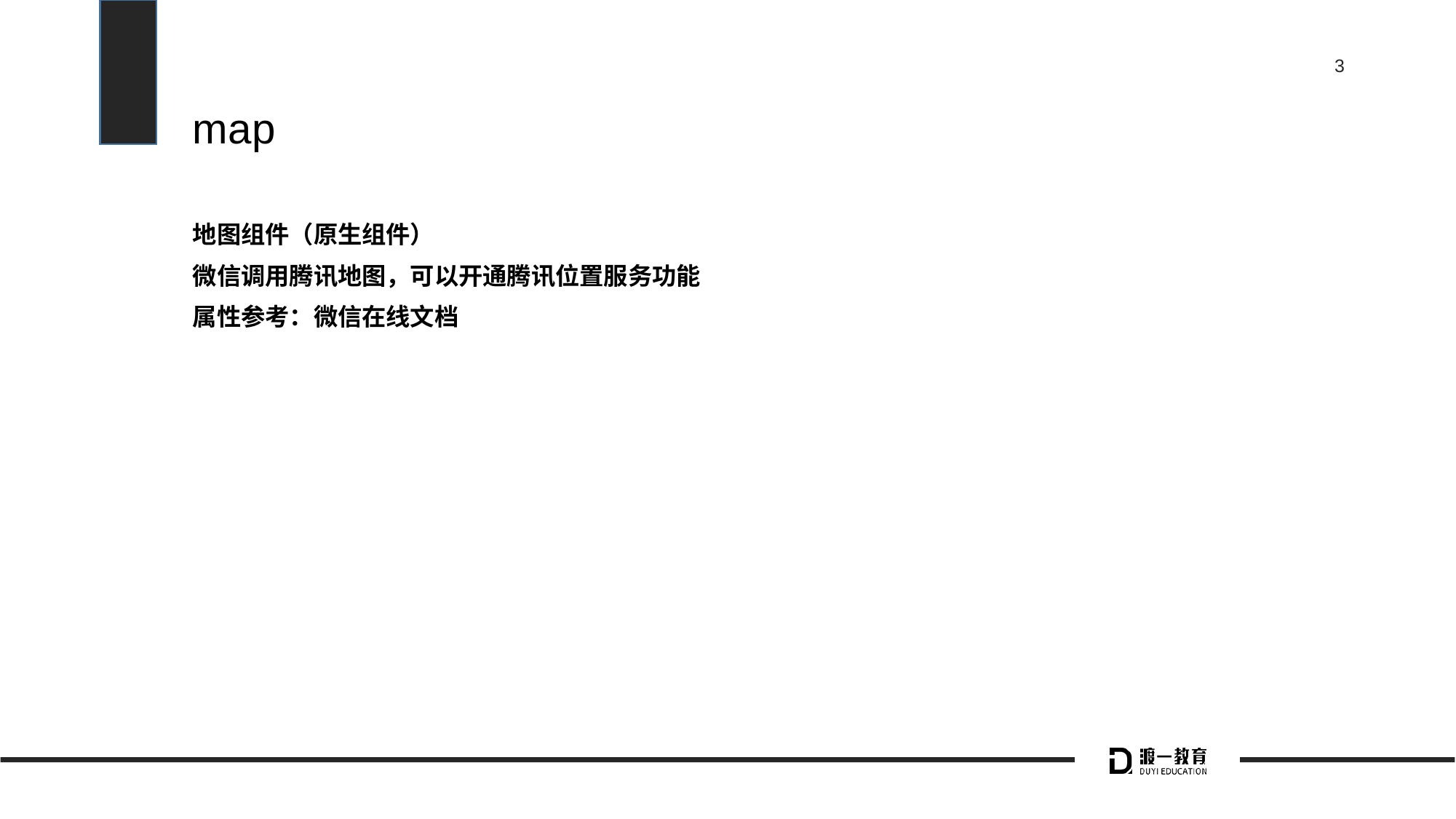

# map
地图组件（原生组件）
微信调用腾讯地图，可以开通腾讯位置服务功能
属性参考：微信在线文档